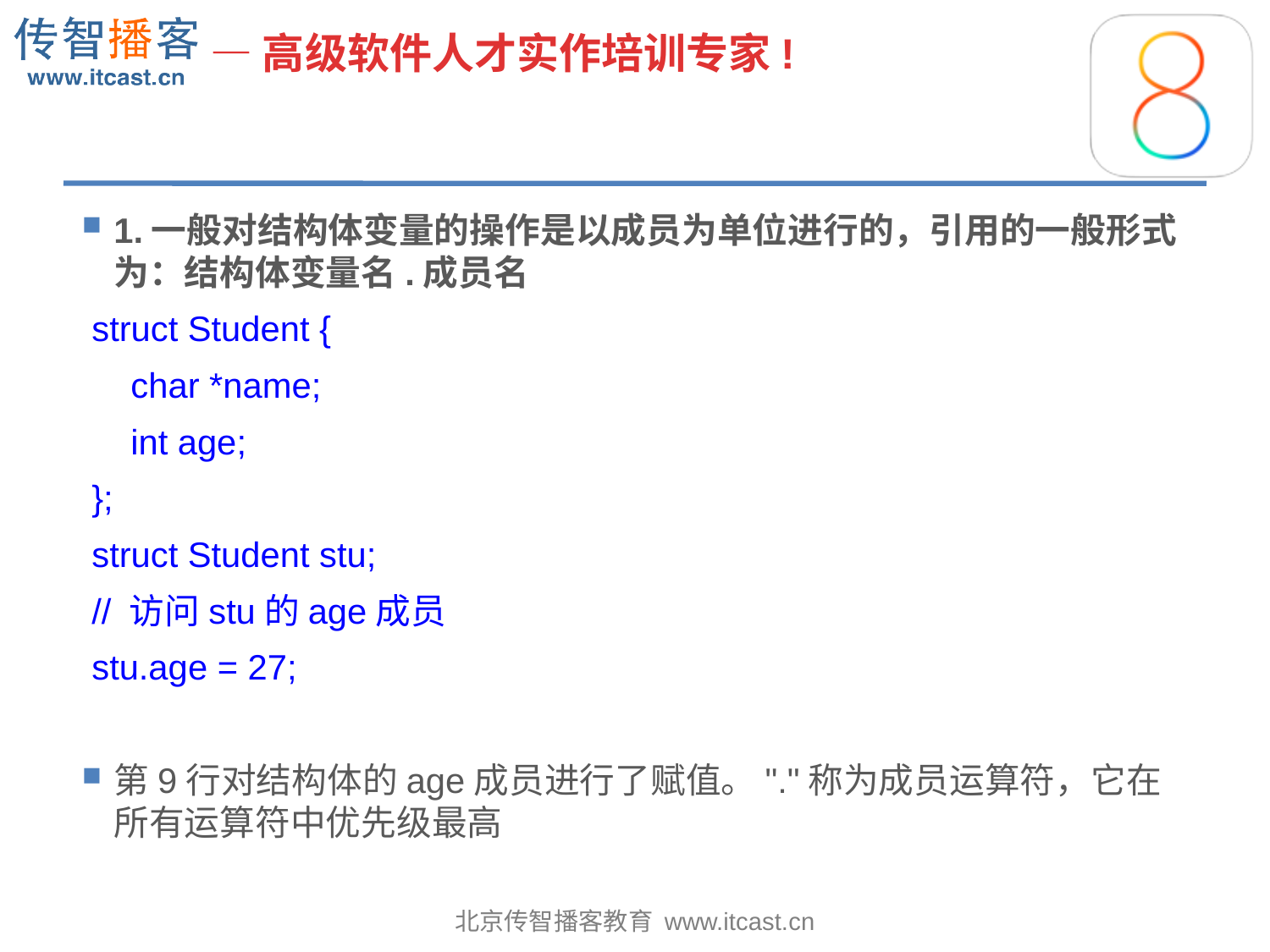

#
1.一般对结构体变量的操作是以成员为单位进行的，引用的一般形式为：结构体变量名.成员名
 struct Student {
     char *name;
     int age;
 };
 struct Student stu;
 // 访问stu的age成员
 stu.age = 27;

第9行对结构体的age成员进行了赋值。"."称为成员运算符，它在所有运算符中优先级最高